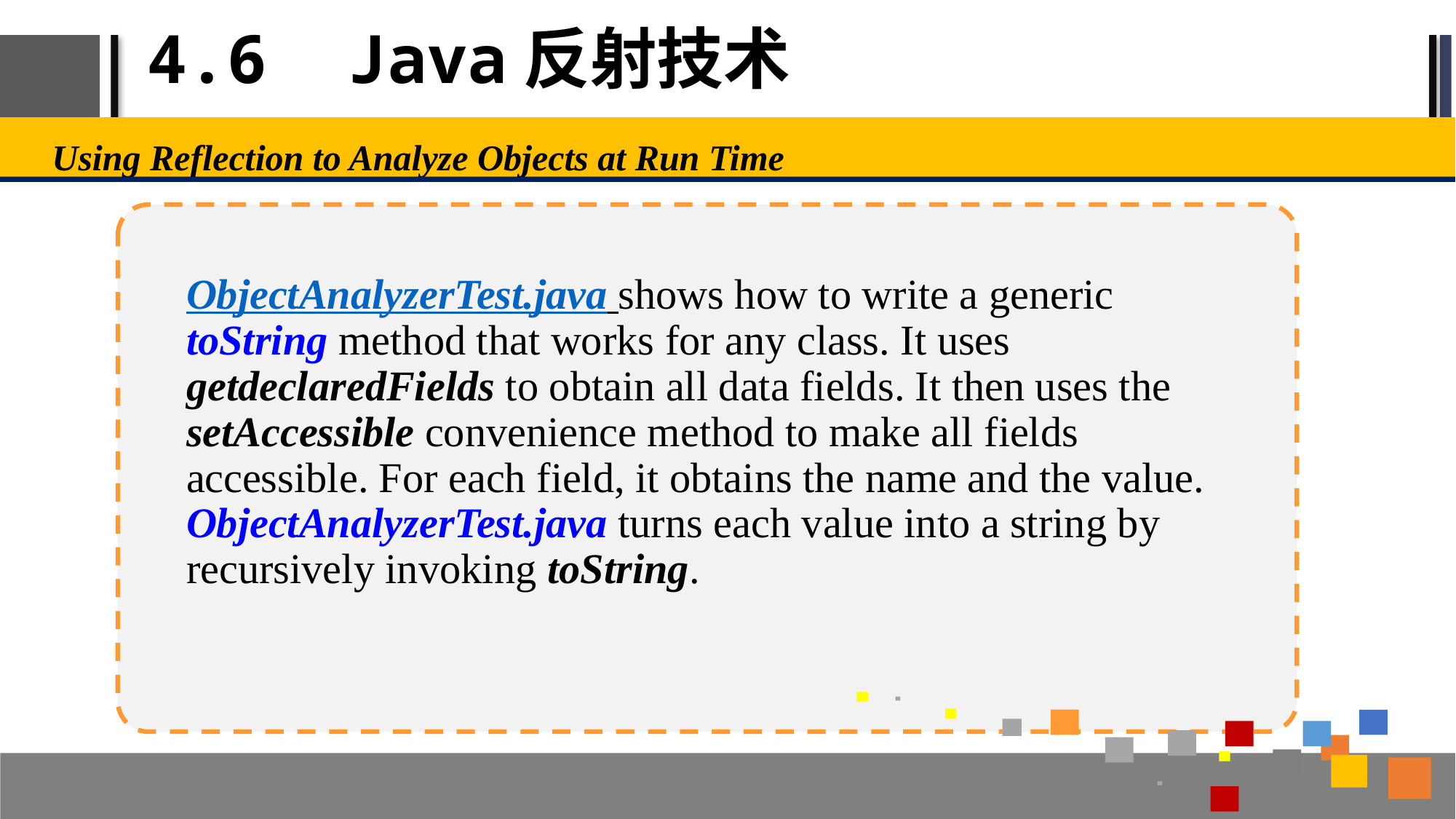

# 4.6  Java反射技术

Using Reflection to Analyze Objects at Run Time

ObjectAnalyzerTest.java shows how to write a generic toString method that works for any class. It uses getdeclaredFields to obtain all data fields. It then uses the setAccessible convenience method to make all fields accessible. For each field, it obtains the name and the value. ObjectAnalyzerTest.java turns each value into a string by recursively invoking toString.